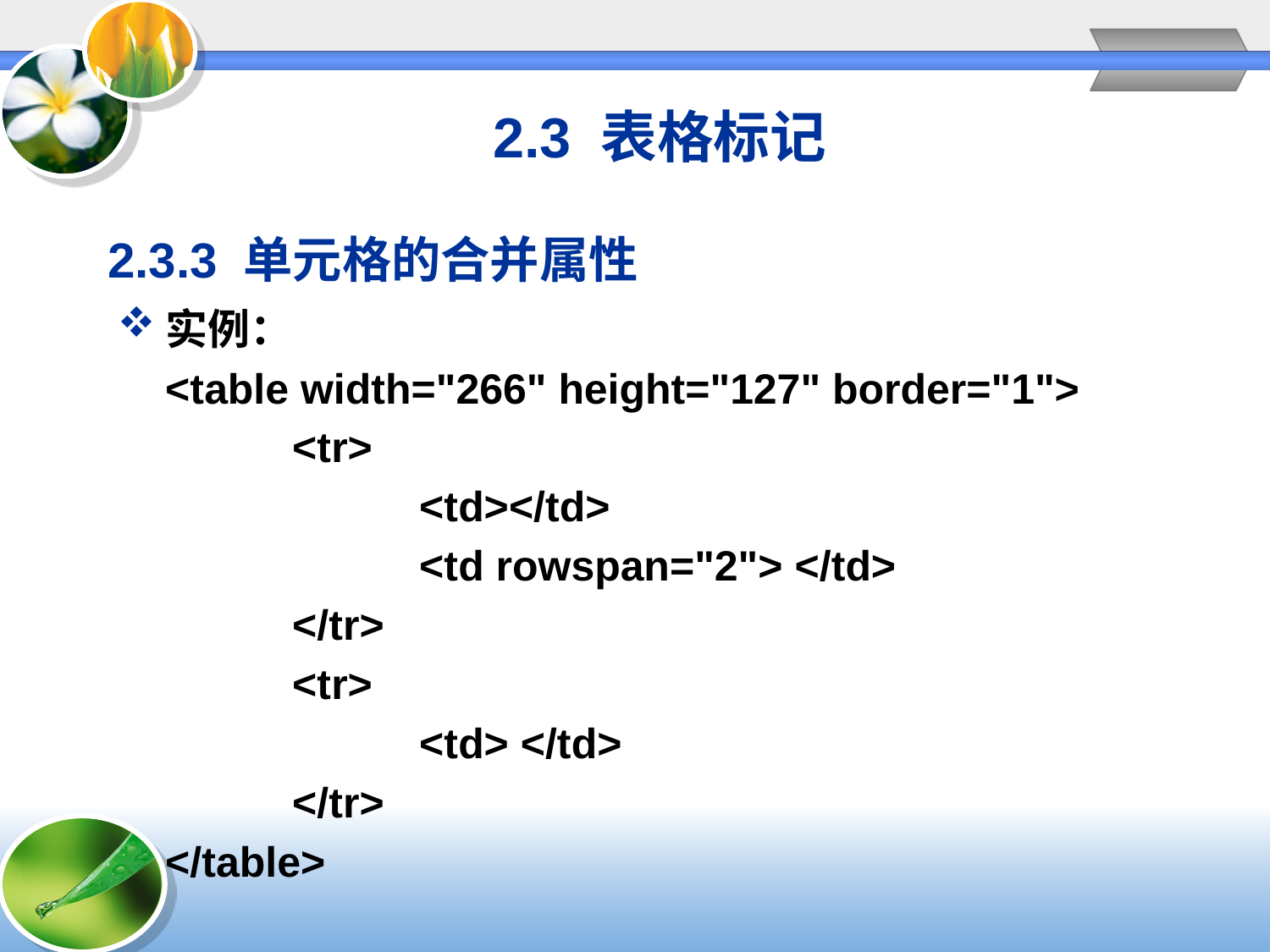

2.3 表格标记
2.3.3 单元格的合并属性
实例：
	<table width="266" height="127" border="1">
		<tr>
			<td></td>
			<td rowspan="2"> </td>
		</tr>
		<tr>
			<td> </td>
		</tr>
	</table>